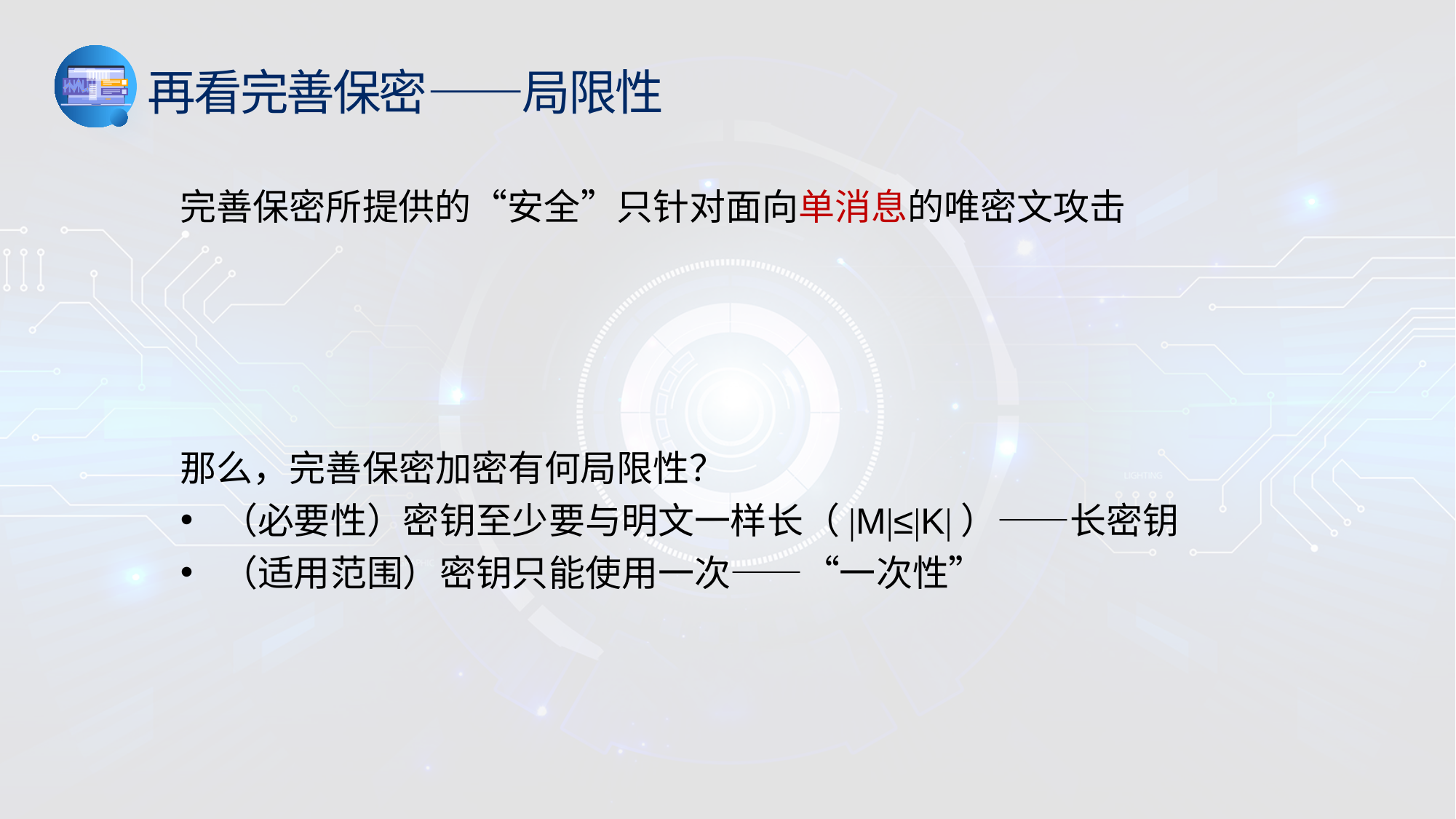

再看完善保密——局限性

完善保密所提供的“安全”只针对面向单消息的唯密文攻击
那么，完善保密加密有何局限性？
（必要性）密钥至少要与明文一样长（|M|≤|K|）——长密钥
（适用范围）密钥只能使用一次——“一次性”